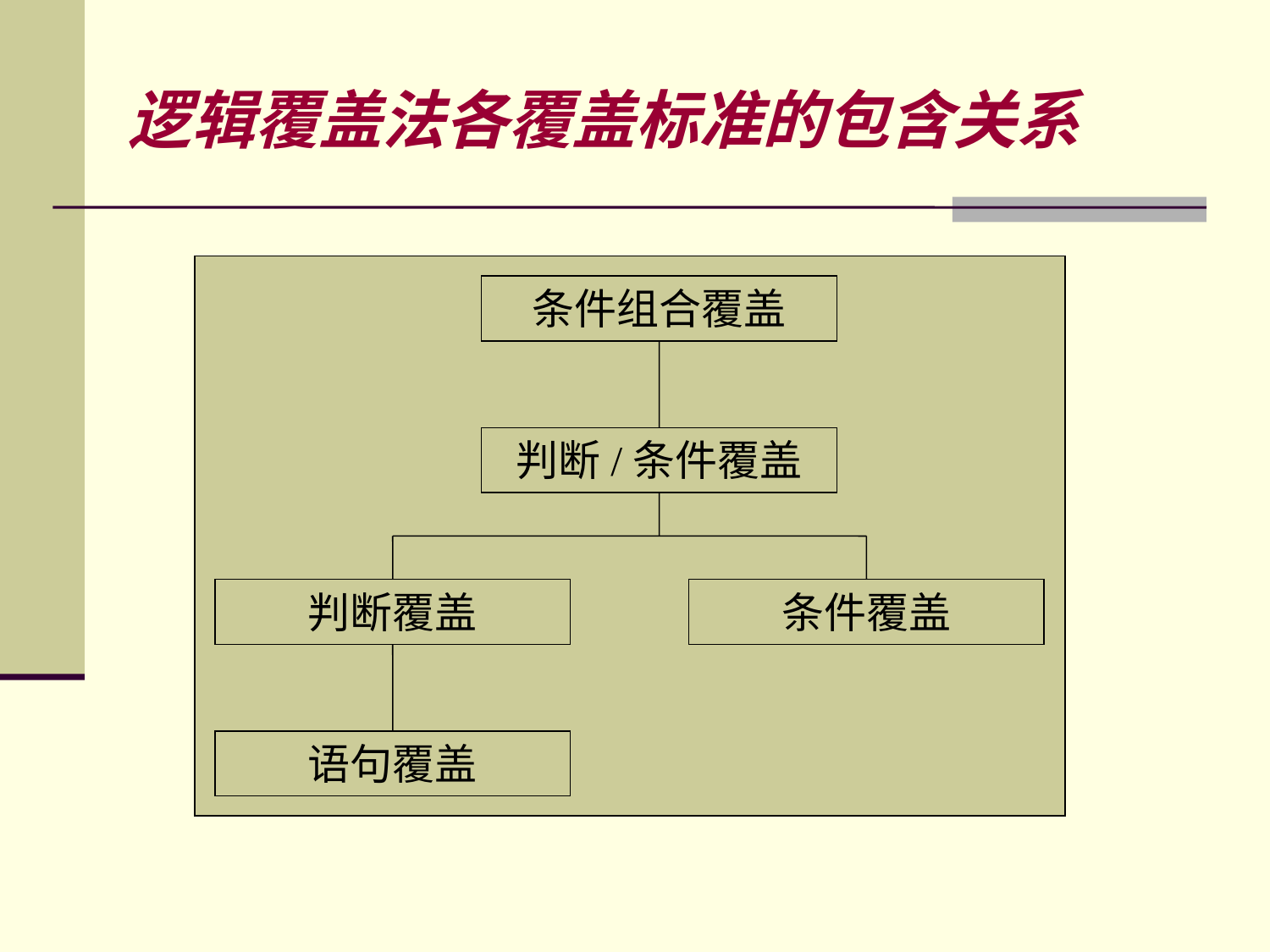

# 逻辑覆盖法各覆盖标准的包含关系

条件组合覆盖

判断/条件覆盖

判断覆盖
条件覆盖

语句覆盖